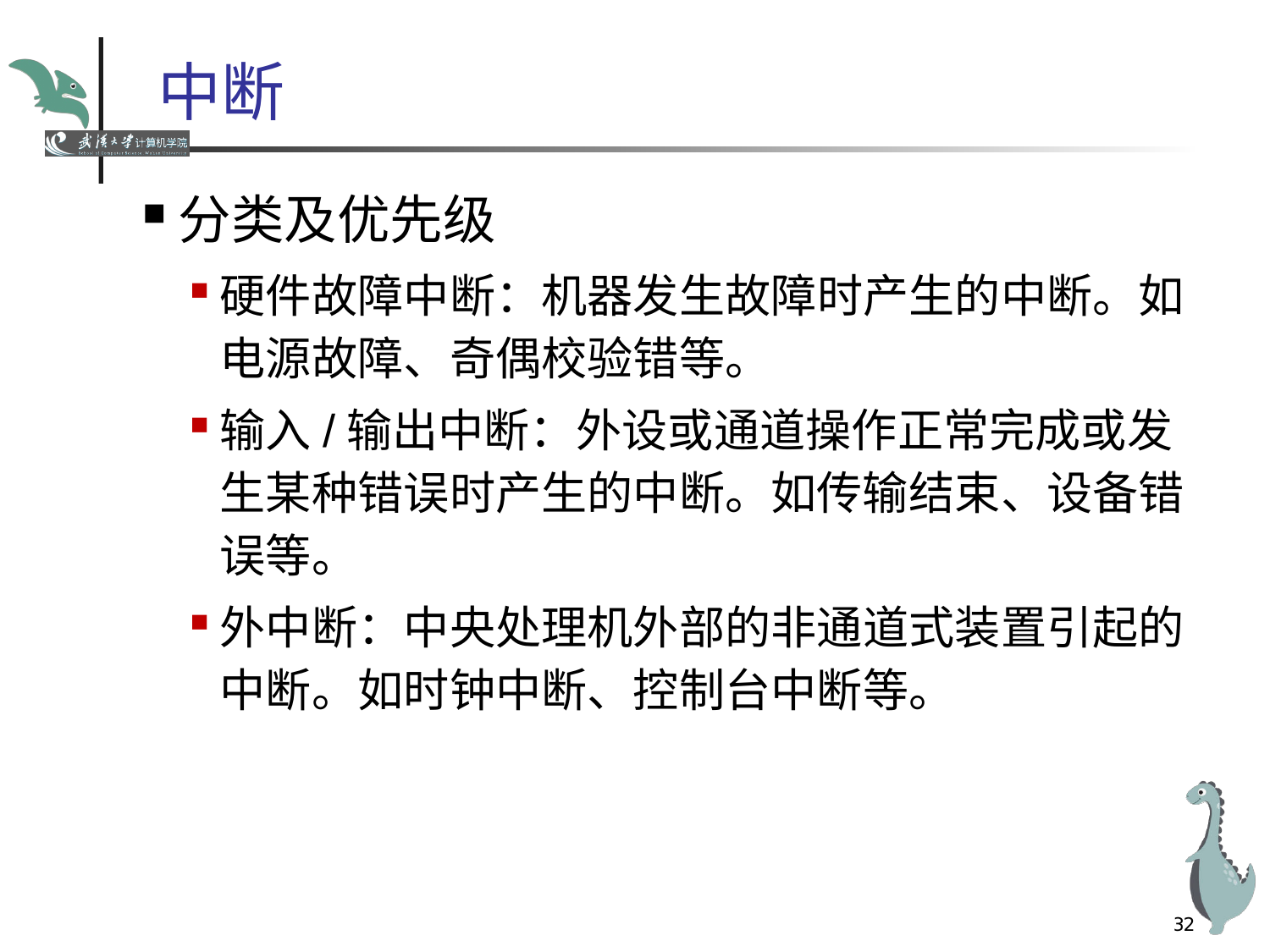

# 中断
分类及优先级
硬件故障中断：机器发生故障时产生的中断。如电源故障、奇偶校验错等。
输入/输出中断：外设或通道操作正常完成或发生某种错误时产生的中断。如传输结束、设备错误等。
外中断：中央处理机外部的非通道式装置引起的中断。如时钟中断、控制台中断等。
32